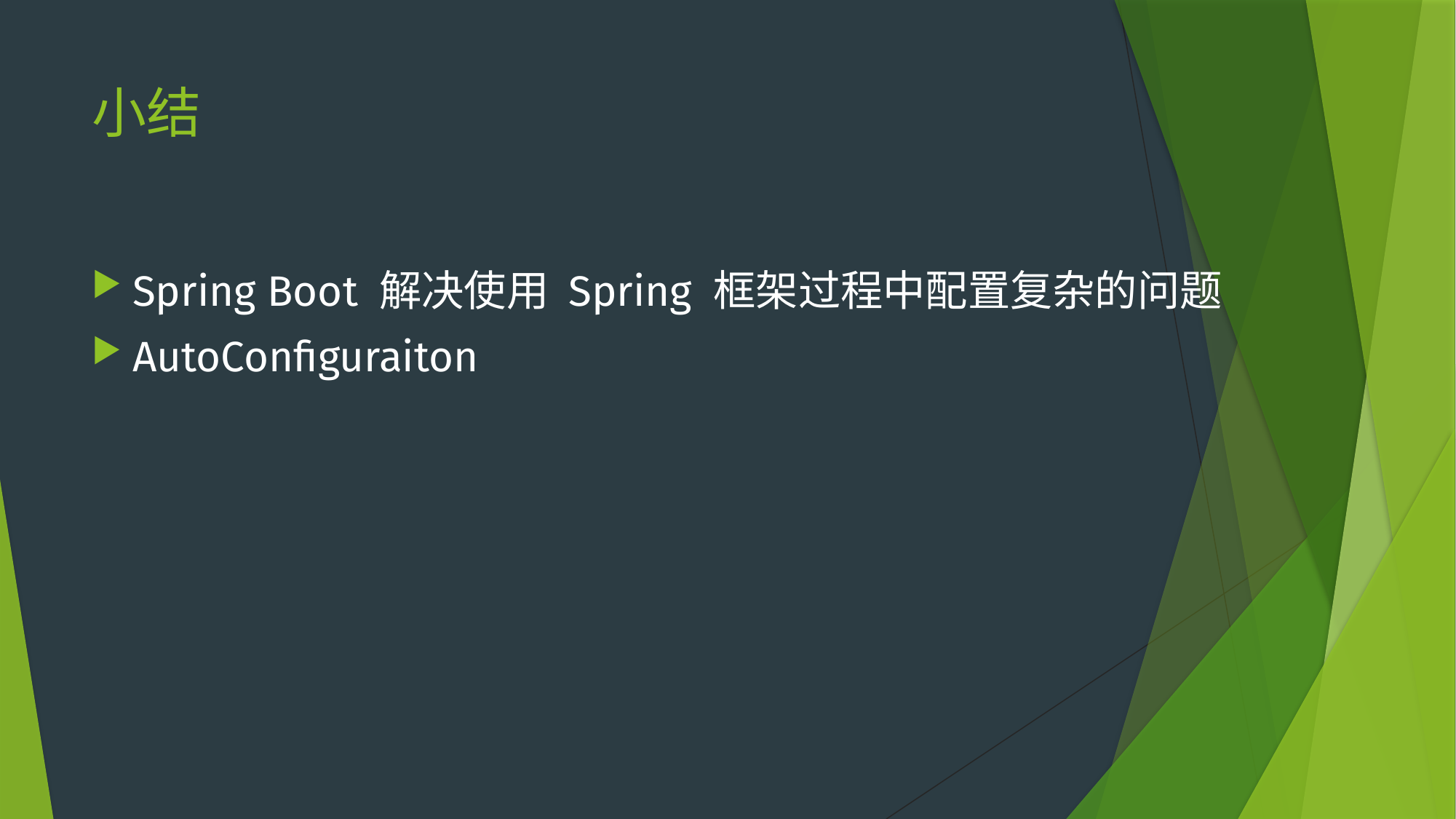

# 小结
Spring Boot 解决使用 Spring 框架过程中配置复杂的问题
AutoConfiguraiton